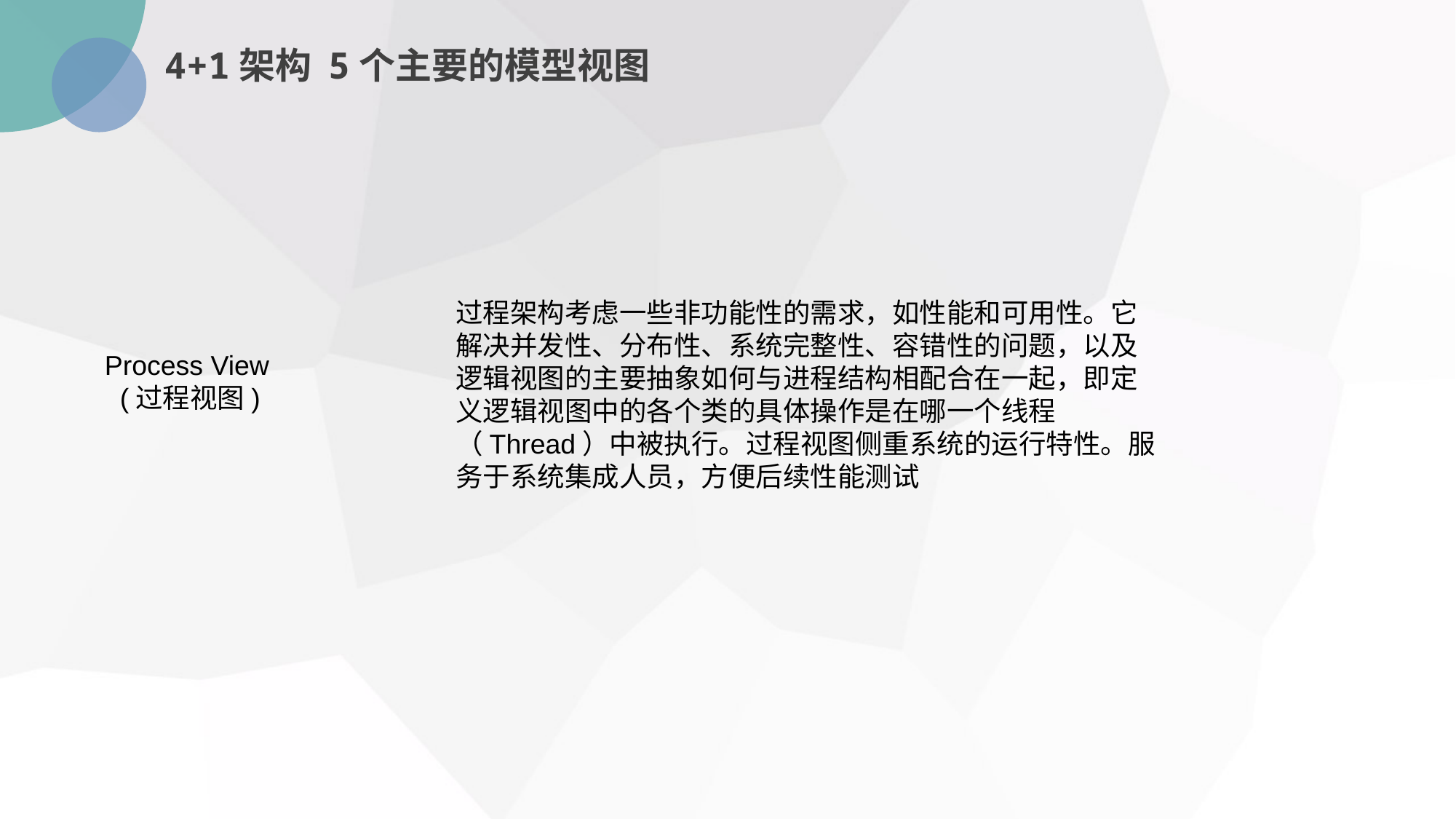

4+1架构 5个主要的模型视图
过程架构考虑一些非功能性的需求，如性能和可用性。它解决并发性、分布性、系统完整性、容错性的问题，以及逻辑视图的主要抽象如何与进程结构相配合在一起，即定义逻辑视图中的各个类的具体操作是在哪一个线程（Thread）中被执行。过程视图侧重系统的运行特性。服务于系统集成人员，方便后续性能测试
Process View
  (过程视图)